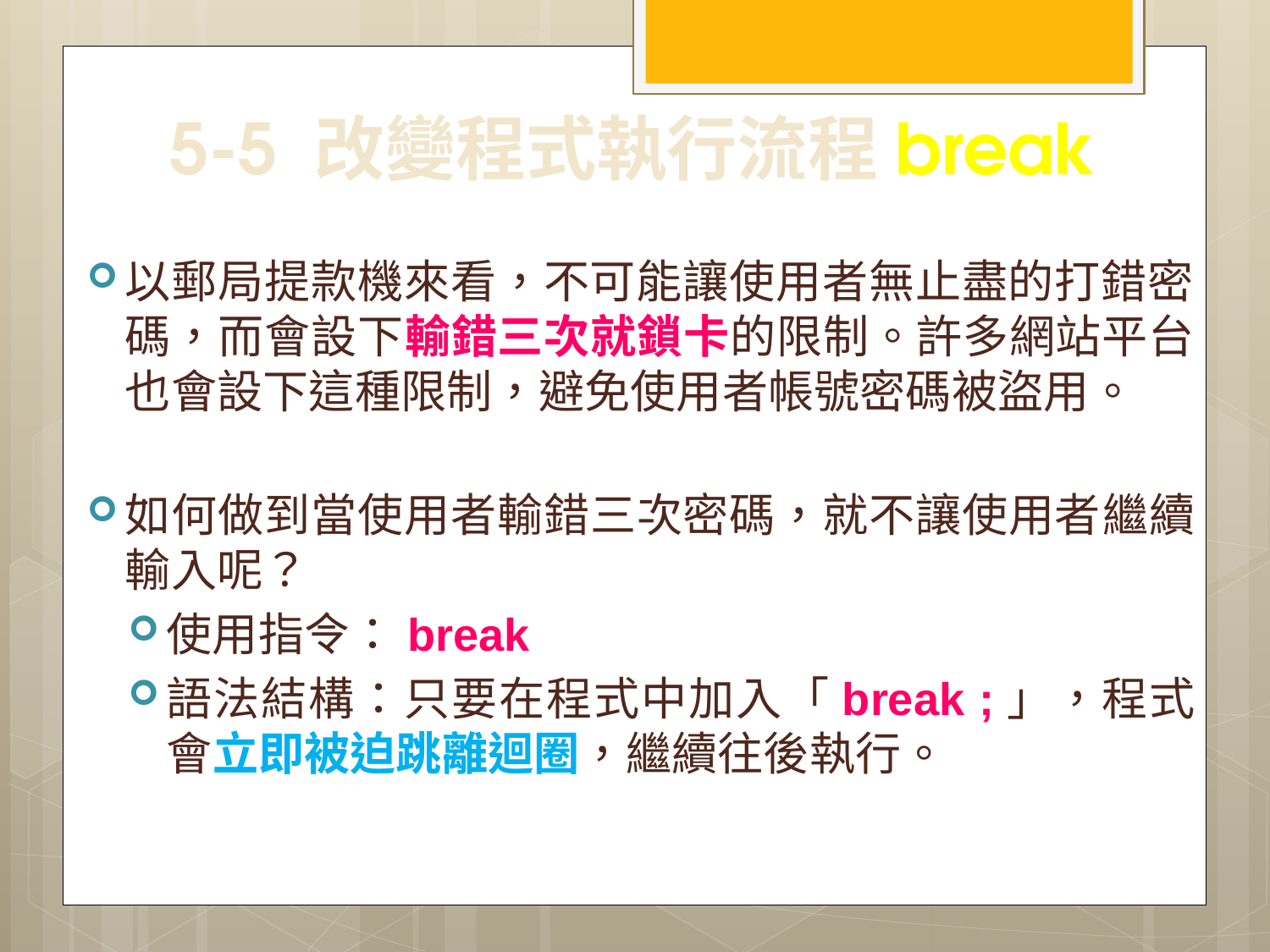

# 5-5 改變程式執行流程break
以郵局提款機來看，不可能讓使用者無止盡的打錯密碼，而會設下輸錯三次就鎖卡的限制。許多網站平台也會設下這種限制，避免使用者帳號密碼被盜用。

如何做到當使用者輸錯三次密碼，就不讓使用者繼續輸入呢？
使用指令：break
語法結構：只要在程式中加入「break ;」，程式會立即被迫跳離迴圈，繼續往後執行。